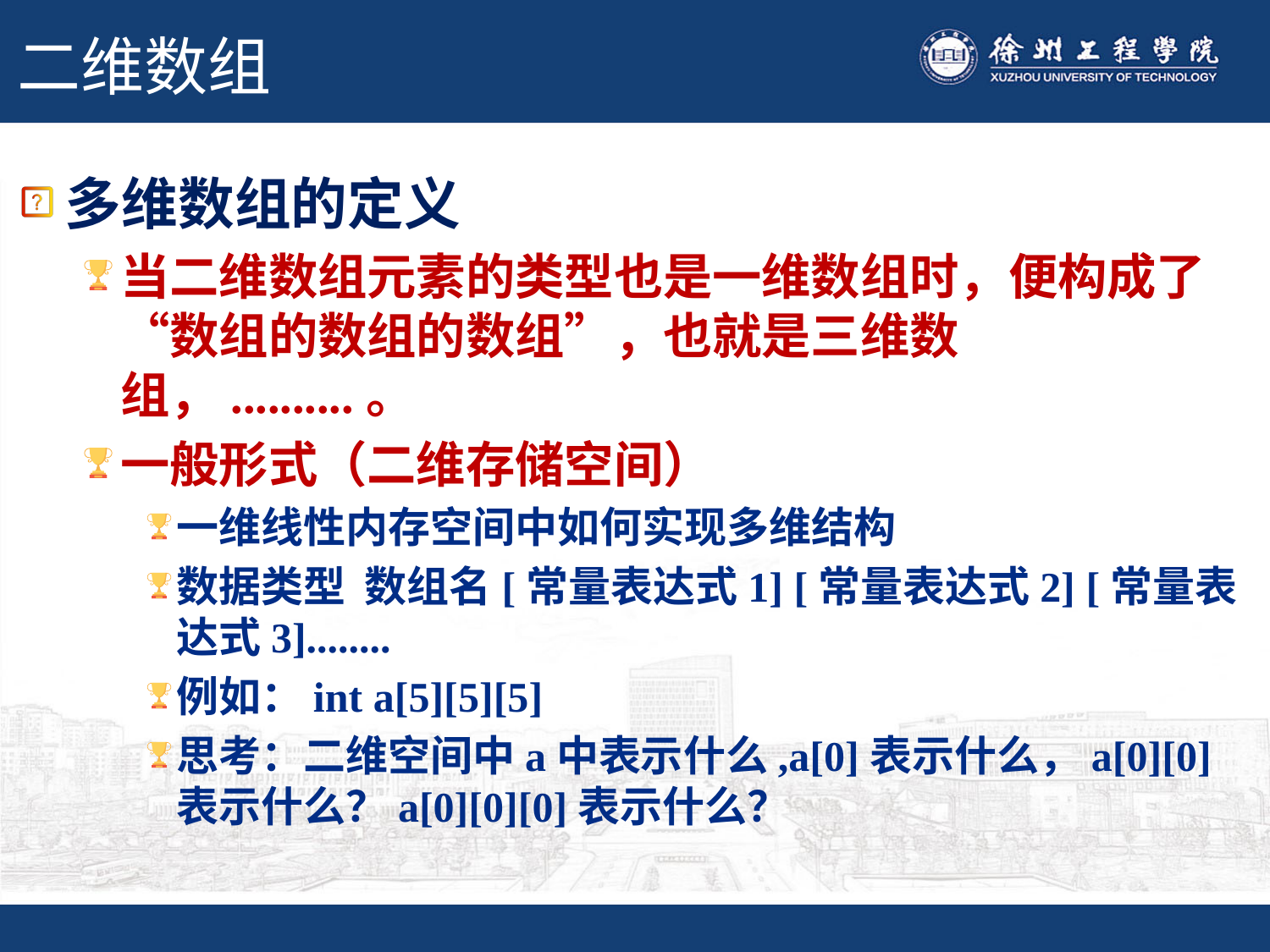

# 二维数组
多维数组的定义
当二维数组元素的类型也是一维数组时，便构成了“数组的数组的数组”，也就是三维数组，..........。
一般形式（二维存储空间）
一维线性内存空间中如何实现多维结构
数据类型  数组名[常量表达式1] [常量表达式2] [常量表达式3]........
例如：int a[5][5][5]
思考：二维空间中a中表示什么,a[0]表示什么，a[0][0]表示什么？a[0][0][0]表示什么？